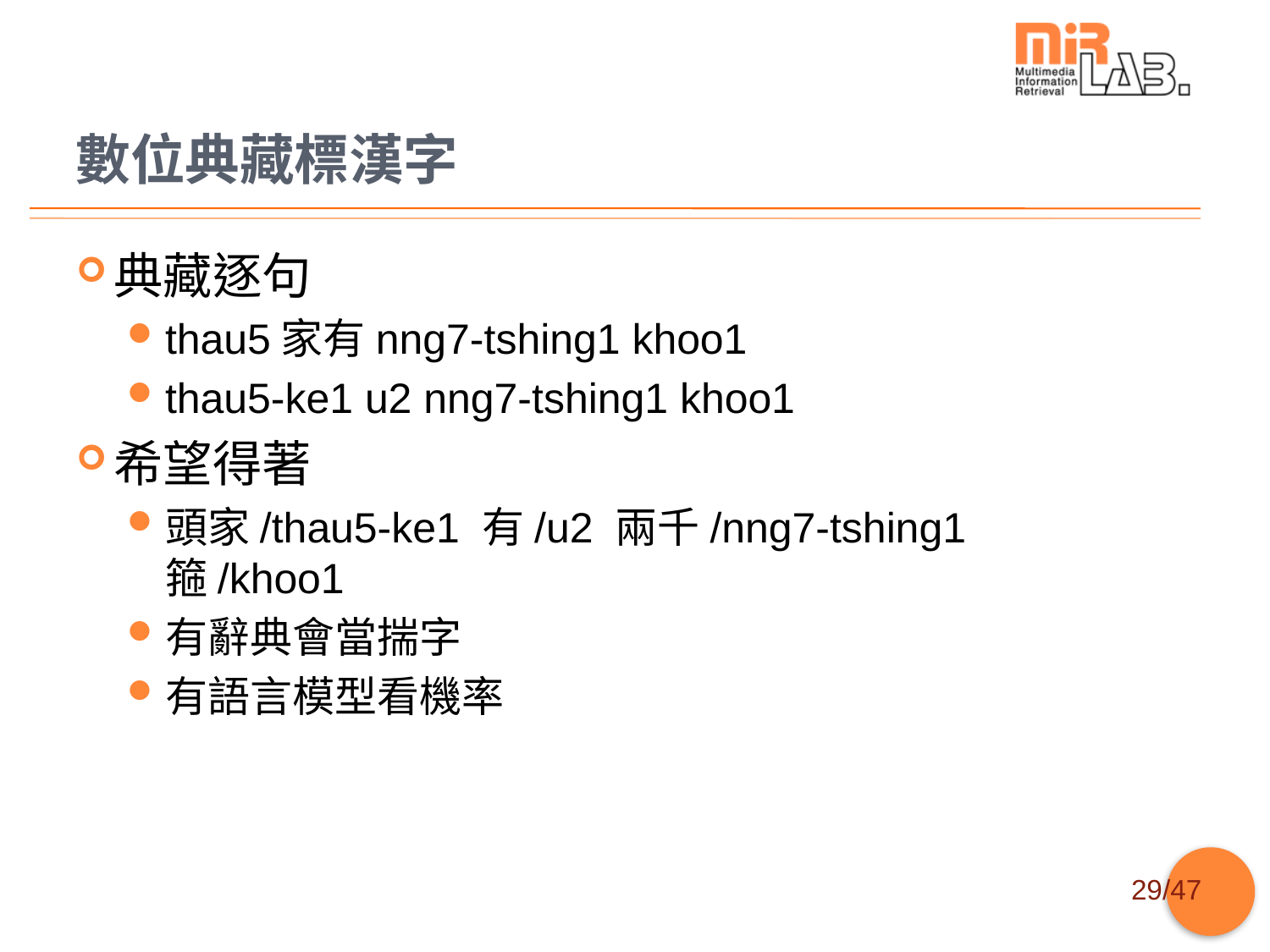

# 數位典藏標漢字
典藏逐句
thau5家有nng7-tshing1 khoo1
thau5-ke1 u2 nng7-tshing1 khoo1
希望得著
頭家/thau5-ke1 有/u2 兩千/nng7-tshing1 箍/khoo1
有辭典會當揣字
有語言模型看機率